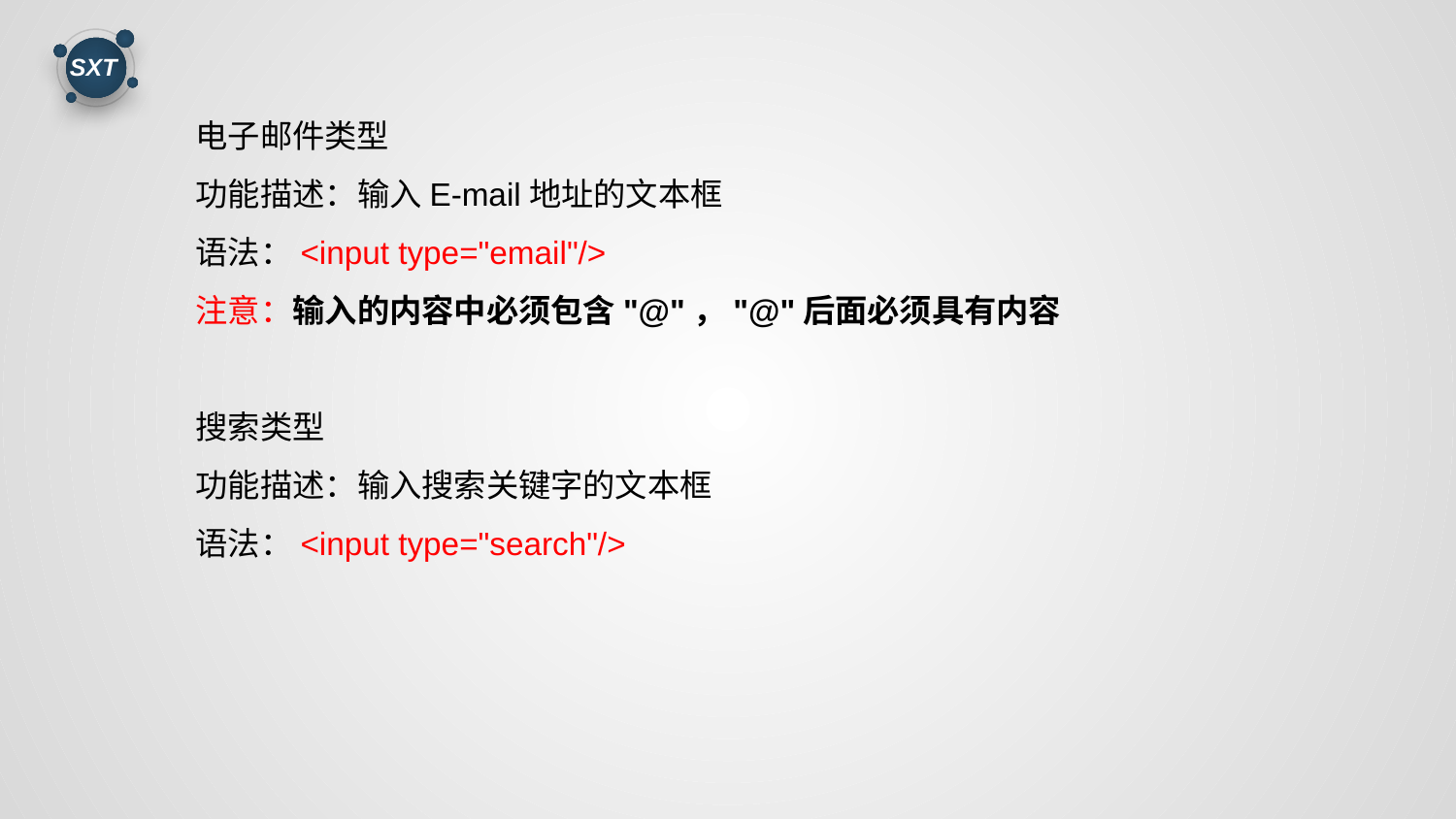

电子邮件类型
功能描述：输入E-mail地址的文本框
语法：<input type="email"/>
注意：输入的内容中必须包含"@"，"@"后面必须具有内容

搜索类型
功能描述：输入搜索关键字的文本框
语法：<input type="search"/>